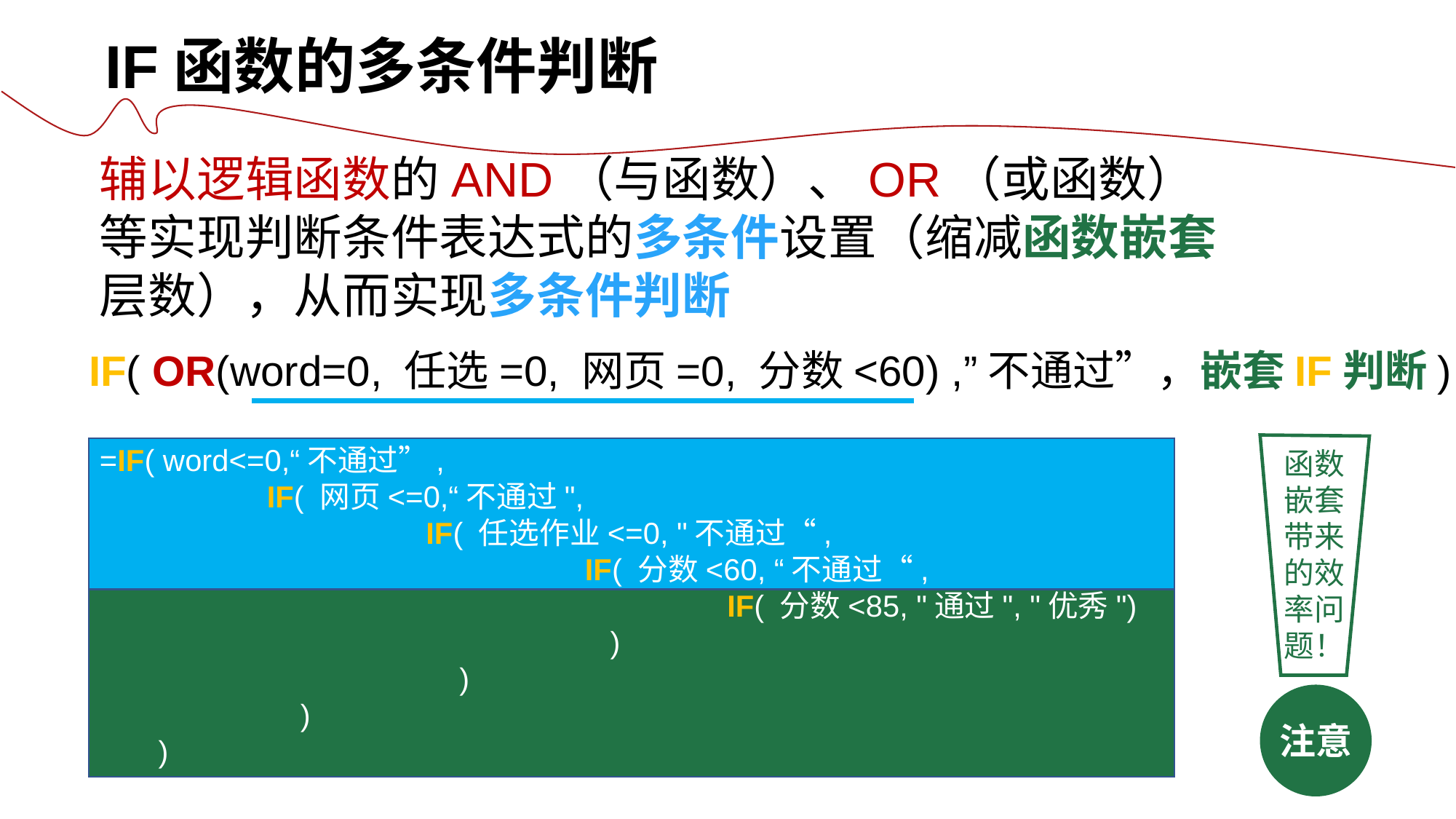

IF函数的多条件判断

辅以逻辑函数的AND（与函数）、OR（或函数）等实现判断条件表达式的多条件设置（缩减函数嵌套层数），从而实现多条件判断
IF( OR(word=0, 任选=0, 网页=0, 分数<60) ,”不通过”，嵌套IF判断)

函数嵌套带来的效率问题！
=IF( word<=0,“不通过”,
                    IF( 网页<=0,“不通过",
                                       IF( 任选作业<=0, "不通过“,
                                                          IF( 分数<60, “不通过“,
                                                                           IF( 分数<85, "通过", "优秀")
                                                             )
                                           )
                        )
       )

注意